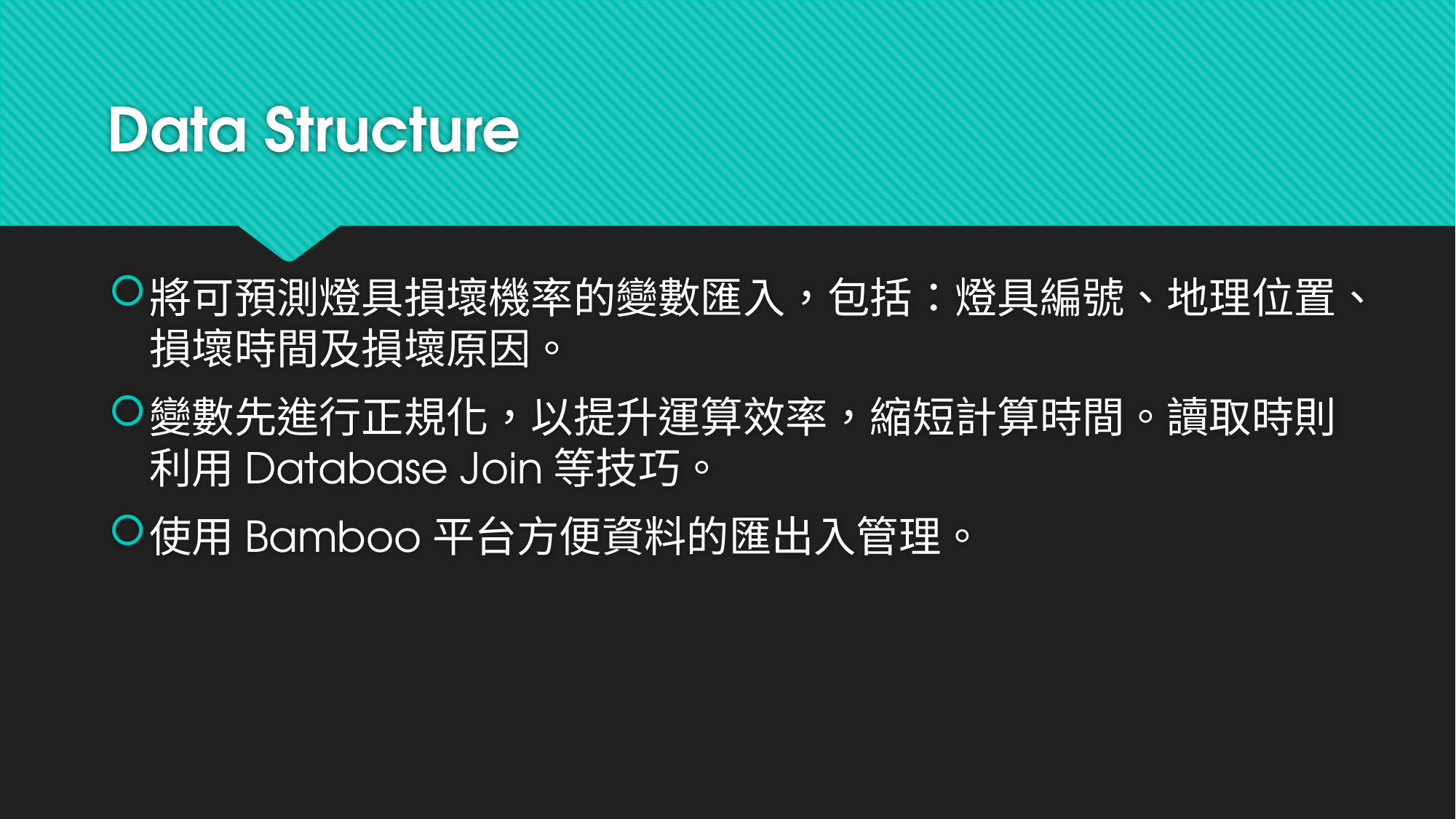

# Data Structure
將可預測燈具損壞機率的變數匯入，包括：燈具編號、地理位置、損壞時間及損壞原因。
變數先進行正規化，以提升運算效率，縮短計算時間。讀取時則利用Database Join等技巧。
使用Bamboo平台方便資料的匯出入管理。